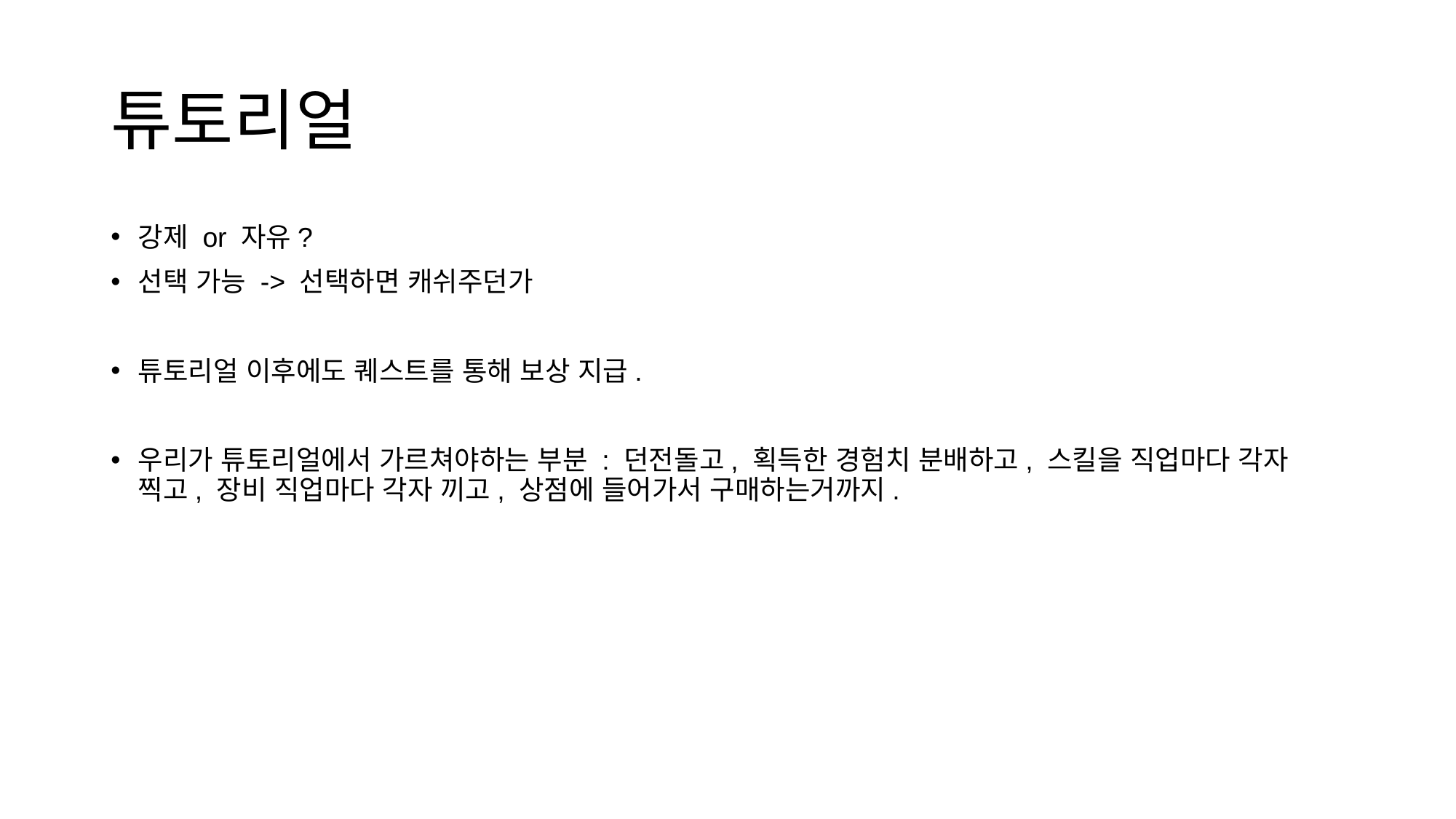

# 튜토리얼
강제 or 자유?
선택 가능 -> 선택하면 캐쉬주던가

튜토리얼 이후에도 퀘스트를 통해 보상 지급.

우리가 튜토리얼에서 가르쳐야하는 부분 : 던전돌고, 획득한 경험치 분배하고, 스킬을 직업마다 각자 찍고, 장비 직업마다 각자 끼고, 상점에 들어가서 구매하는거까지.